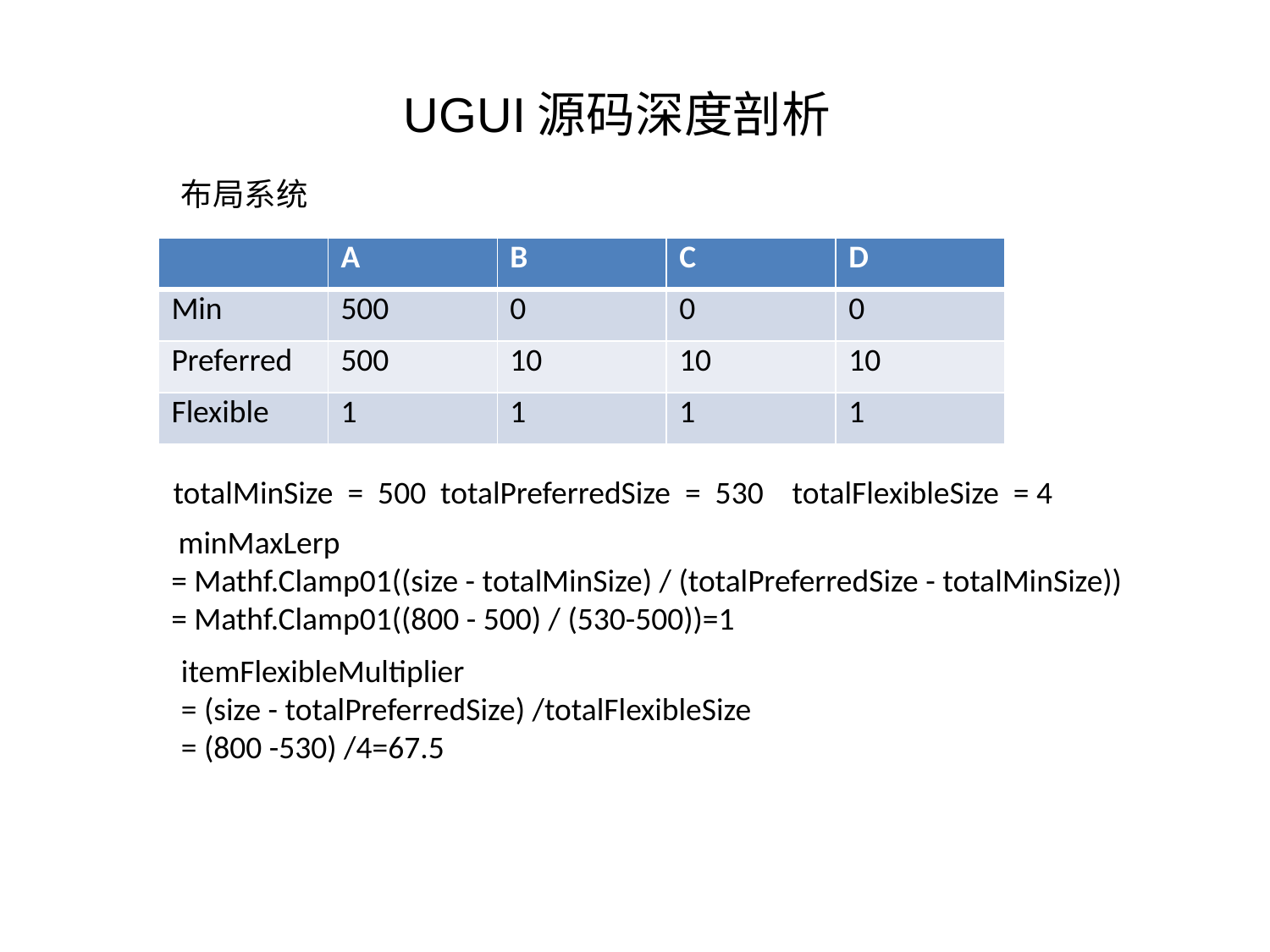

布局系统
|  | A | B | C | D |
| --- | --- | --- | --- | --- |
| Min | 500 | 0 | 0 | 0 |
| Preferred | 500 | 10 | 10 | 10 |
| Flexible | 1 | 1 | 1 | 1 |
totalMinSize  =  500  totalPreferredSize  =  530    totalFlexibleSize  = 4
 minMaxLerp
= Mathf.Clamp01((size - totalMinSize) / (totalPreferredSize - totalMinSize))
= Mathf.Clamp01((800 - 500) / (530-500))=1
itemFlexibleMultiplier
= (size - totalPreferredSize) /totalFlexibleSize
= (800 -530) /4=67.5